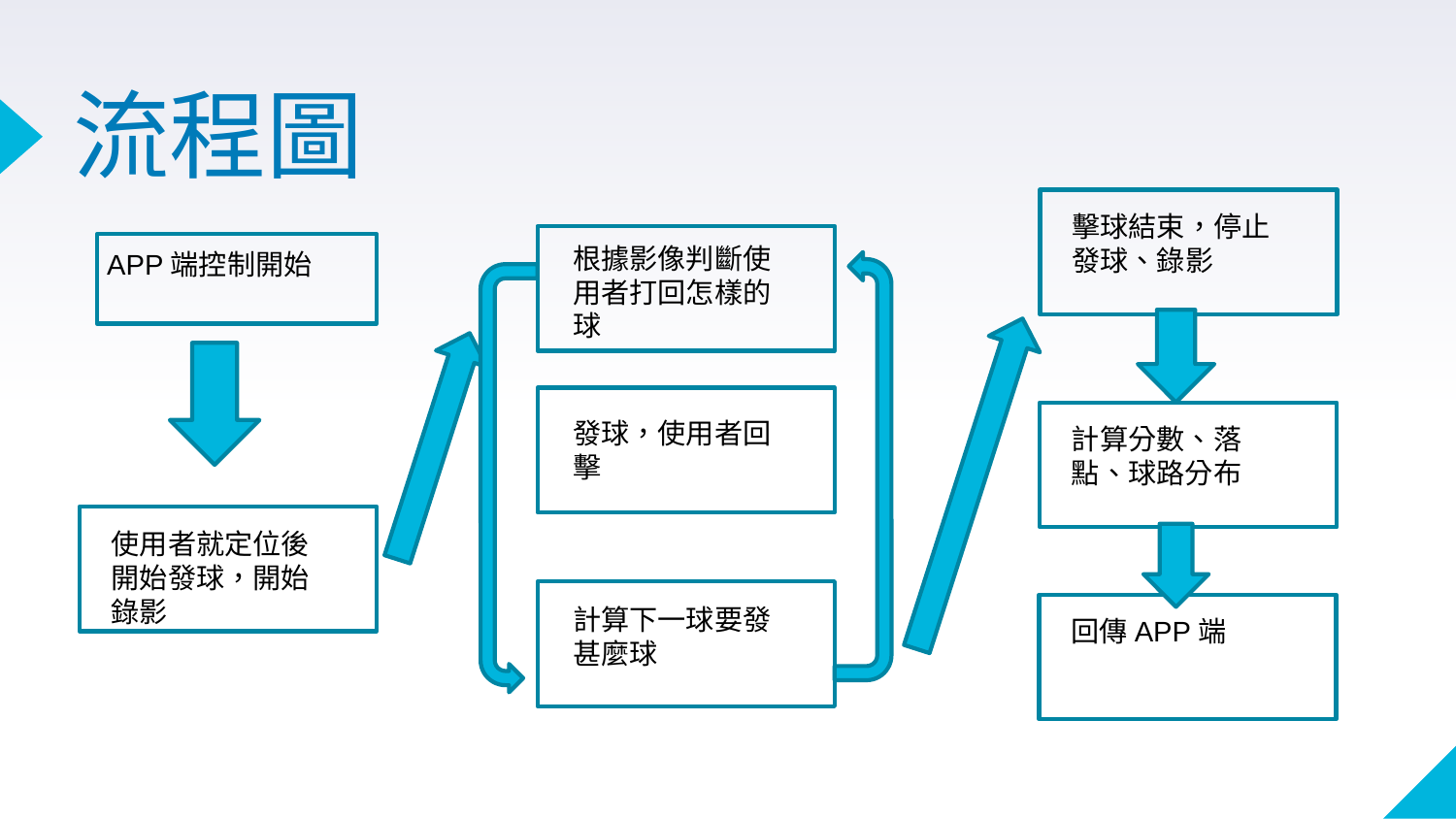

# 流程圖

擊球結束，停止發球、錄影

根據影像判斷使用者打回怎樣的球

APP端控制開始

發球，使用者回擊
計算分數、落點、球路分布

使用者就定位後開始發球，開始錄影

計算下一球要發甚麼球

回傳APP端